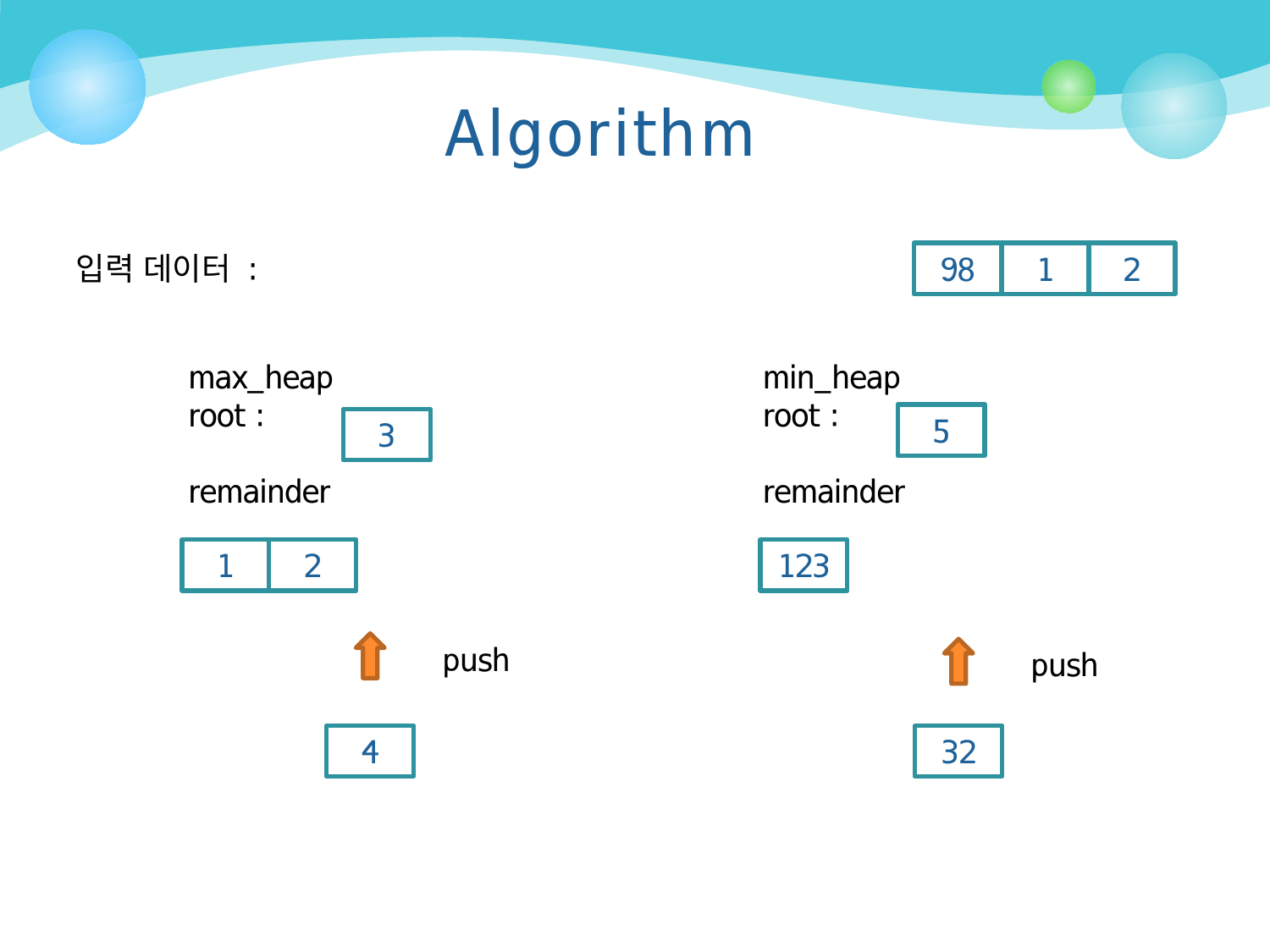

# Algorithm
입력 데이터 :
98
1
2
min_heap
root :

remainder
max_heap
root :

remainder
5
3
1
2
123

push

push
4
32